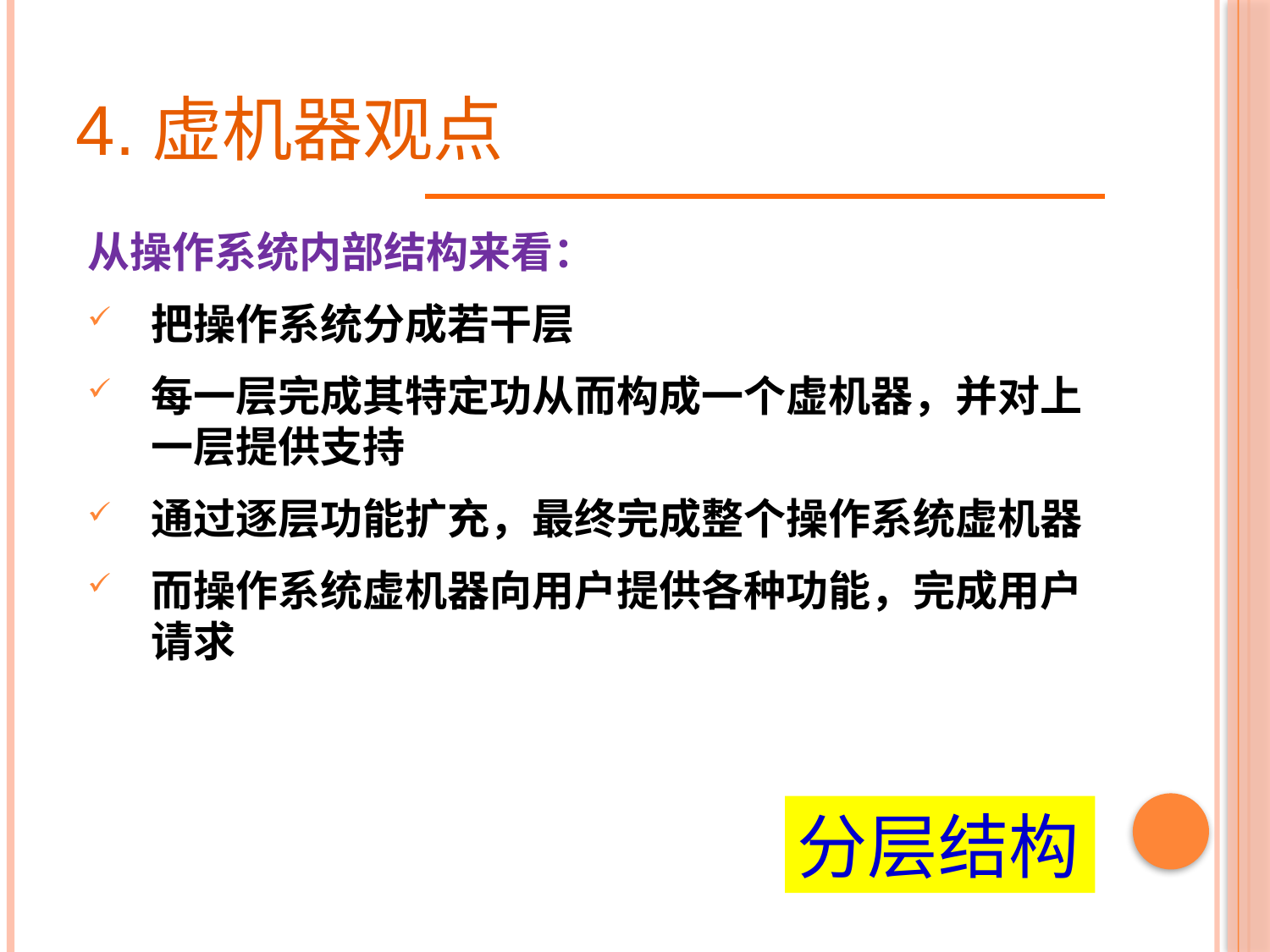

# 4.虚机器观点
从操作系统内部结构来看：
把操作系统分成若干层
每一层完成其特定功从而构成一个虚机器，并对上一层提供支持
通过逐层功能扩充，最终完成整个操作系统虚机器
而操作系统虚机器向用户提供各种功能，完成用户请求
分层结构